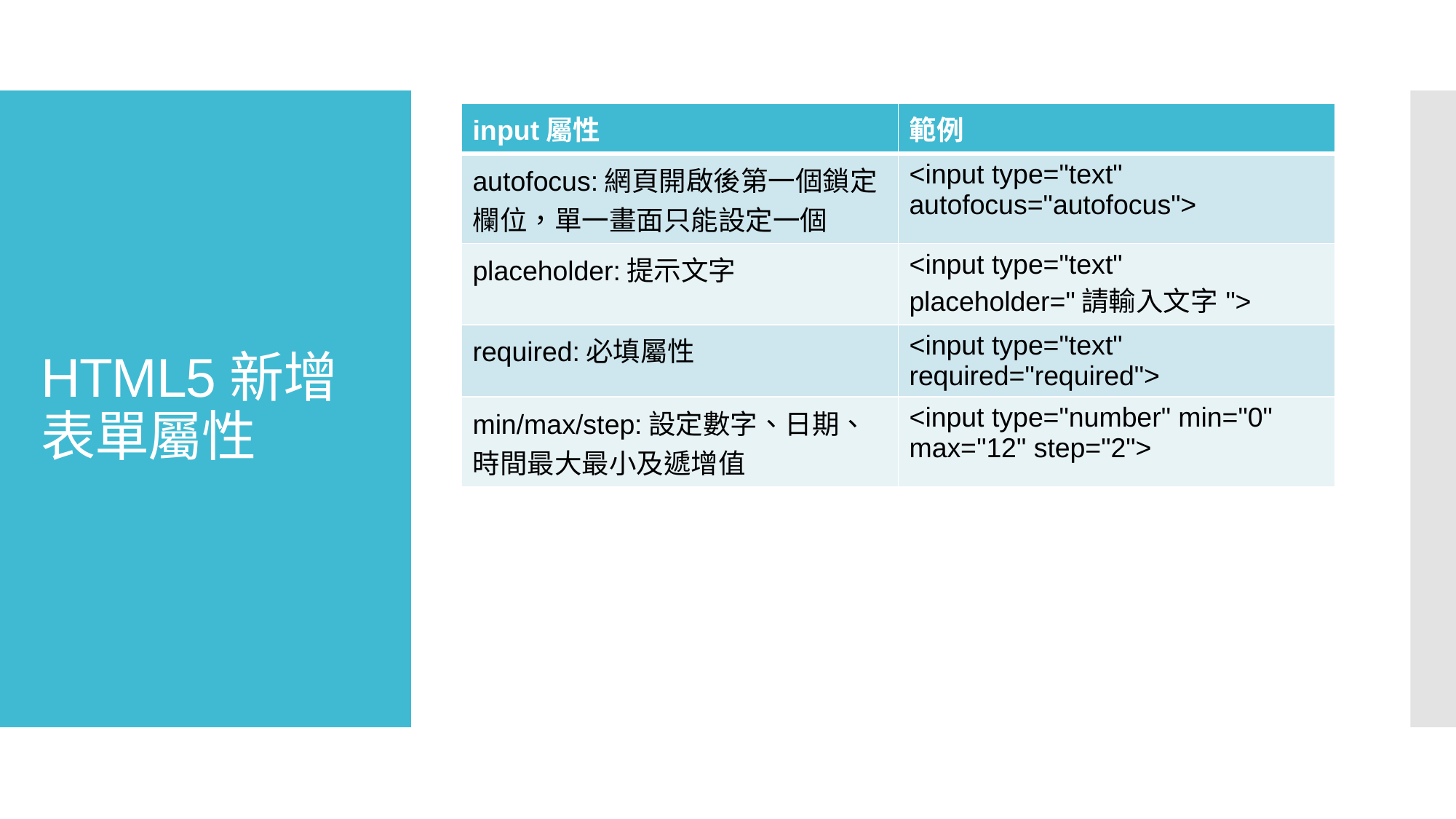

| input屬性 | 範例 |
| --- | --- |
| autofocus:網頁開啟後第一個鎖定欄位，單一畫面只能設定一個 | <input type="text" autofocus="autofocus"> |
| placeholder:提示文字 | <input type="text" placeholder="請輸入文字"> |
| required:必填屬性 | <input type="text" required="required"> |
| min/max/step:設定數字、日期、時間最大最小及遞增值 | <input type="number" min="0" max="12" step="2"> |

# HTML5新增表單屬性